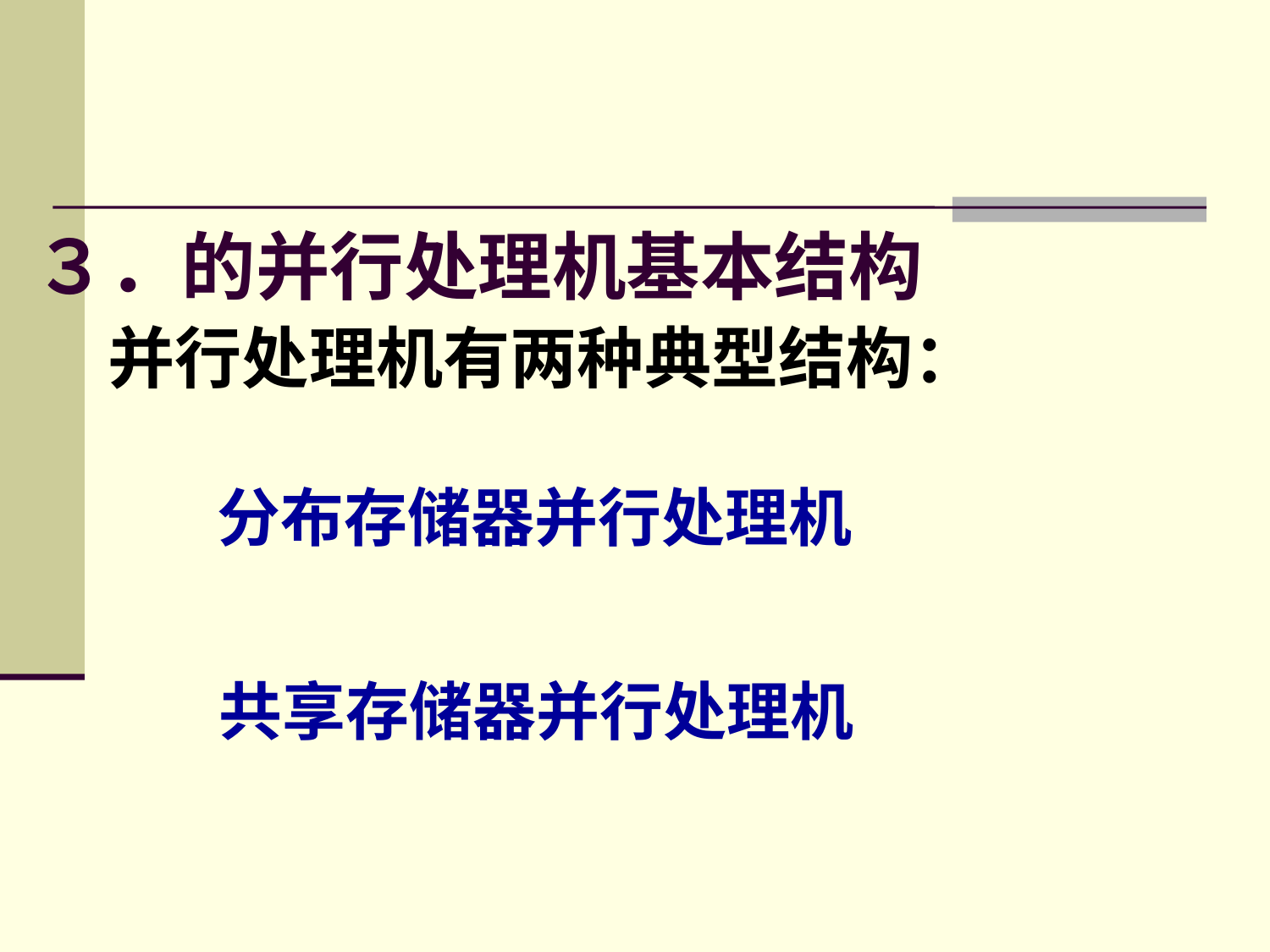

# ３．的并行处理机基本结构 　并行处理机有两种典型结构：
分布存储器并行处理机
共享存储器并行处理机
9